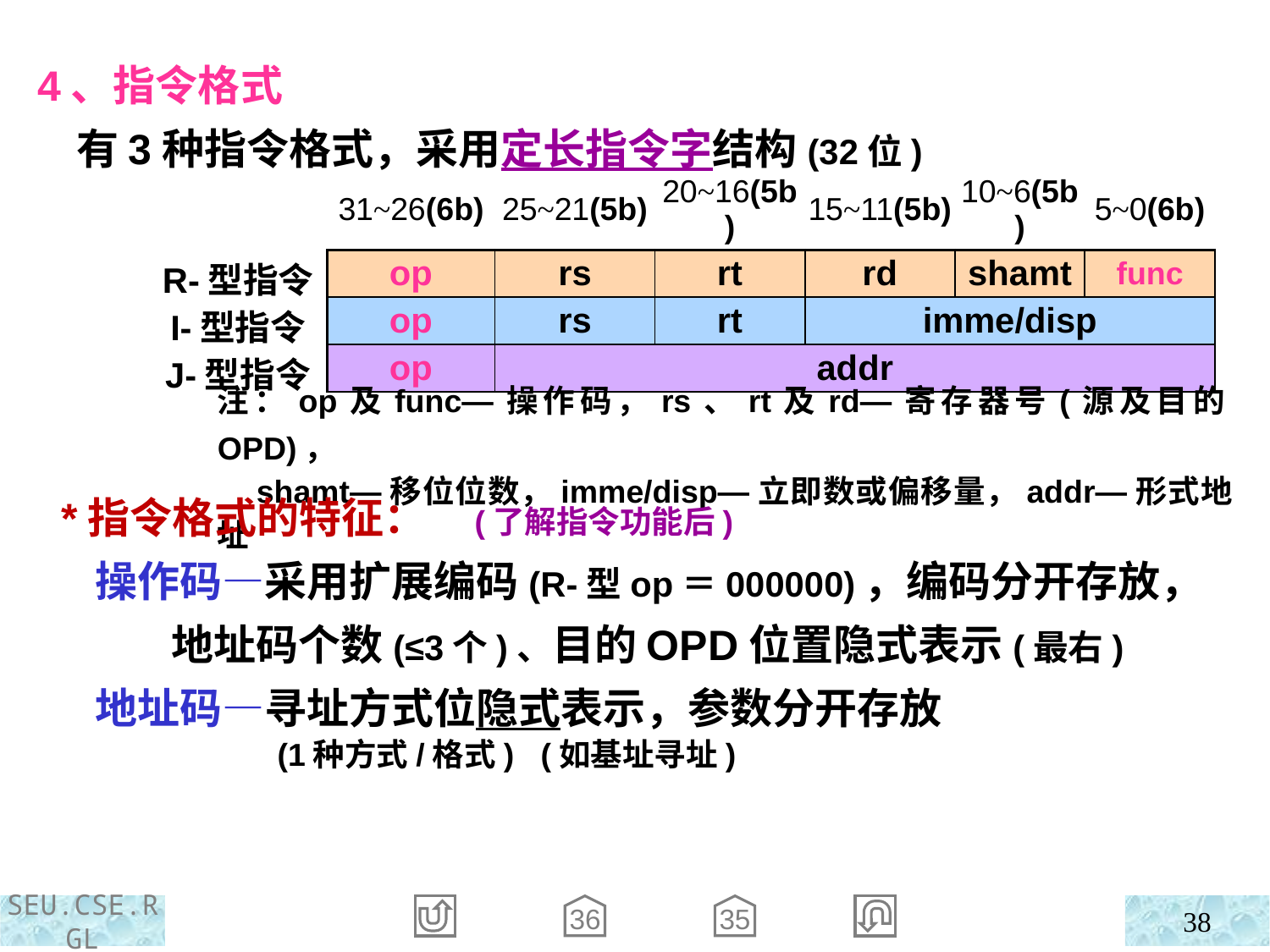

4、指令格式
   有3种指令格式，采用定长指令字结构(32位)
|  | 31~26(6b) | 25~21(5b) | 20~16(5b) | 15~11(5b) | 10~6(5b) | 5~0(6b) |
| --- | --- | --- | --- | --- | --- | --- |
| R-型指令 | op | rs | rt | rd | shamt | func |
| I-型指令 | op | rs | rt | imme/disp |  |  |
| J-型指令 | op | addr |  |  |  |  |
注：op及func—操作码，rs、rt及rd—寄存器号(源及目的OPD)，
    shamt—移位位数，imme/disp—立即数或偏移量，addr—形式地址
  *指令格式的特征：    (了解指令功能后)
     操作码—采用扩展编码(R-型op＝000000)，编码分开存放，
             地址码个数(≤3个)、目的OPD位置隐式表示(最右)
     地址码—寻址方式位隐式表示，参数分开存放
                           (1种方式/格式)   (如基址寻址)
36
35

38